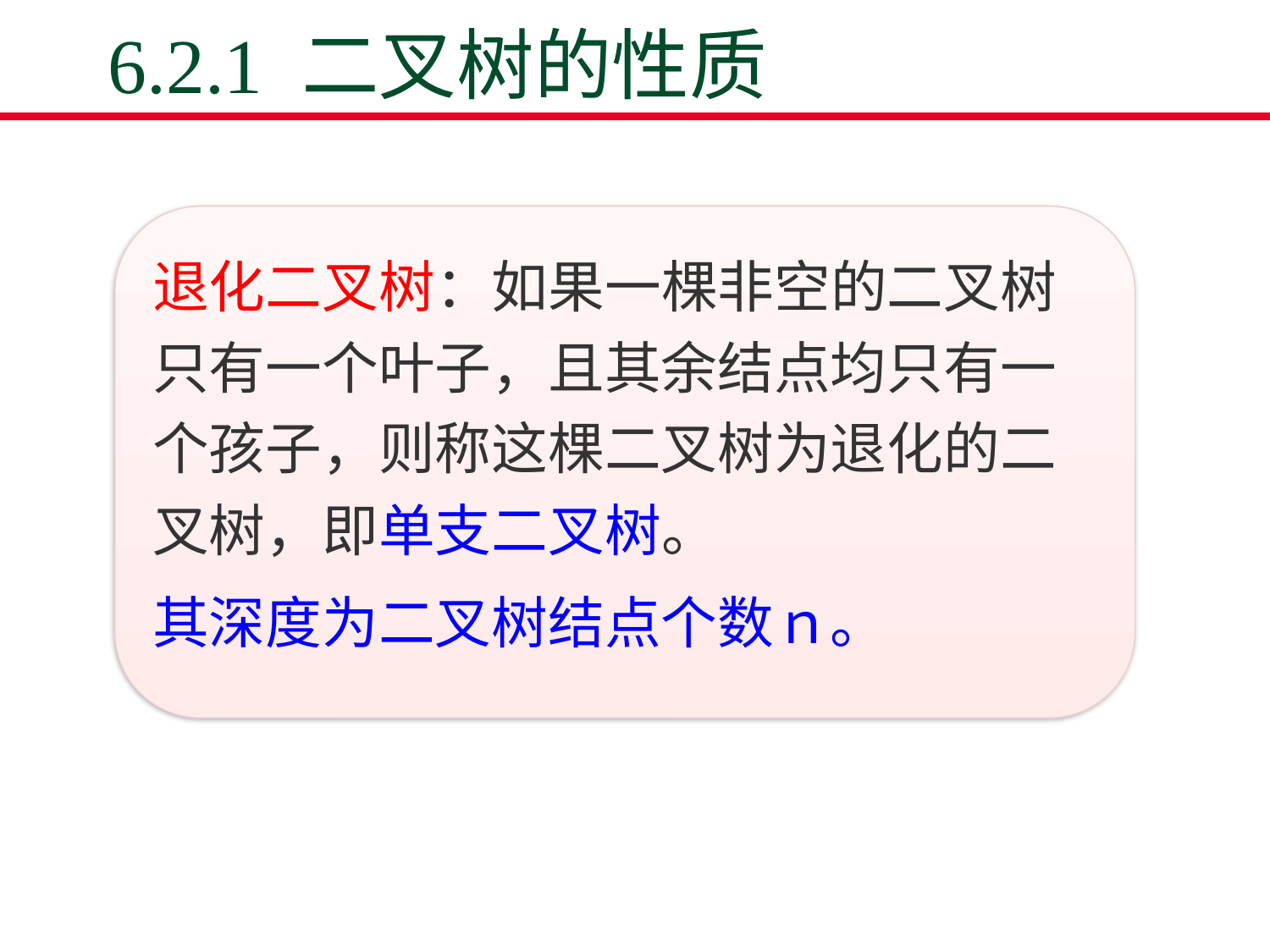

# 6.2.1 二叉树的性质
退化二叉树：如果一棵非空的二叉树只有一个叶子，且其余结点均只有一个孩子，则称这棵二叉树为退化的二叉树，即单支二叉树。
其深度为二叉树结点个数ｎ。